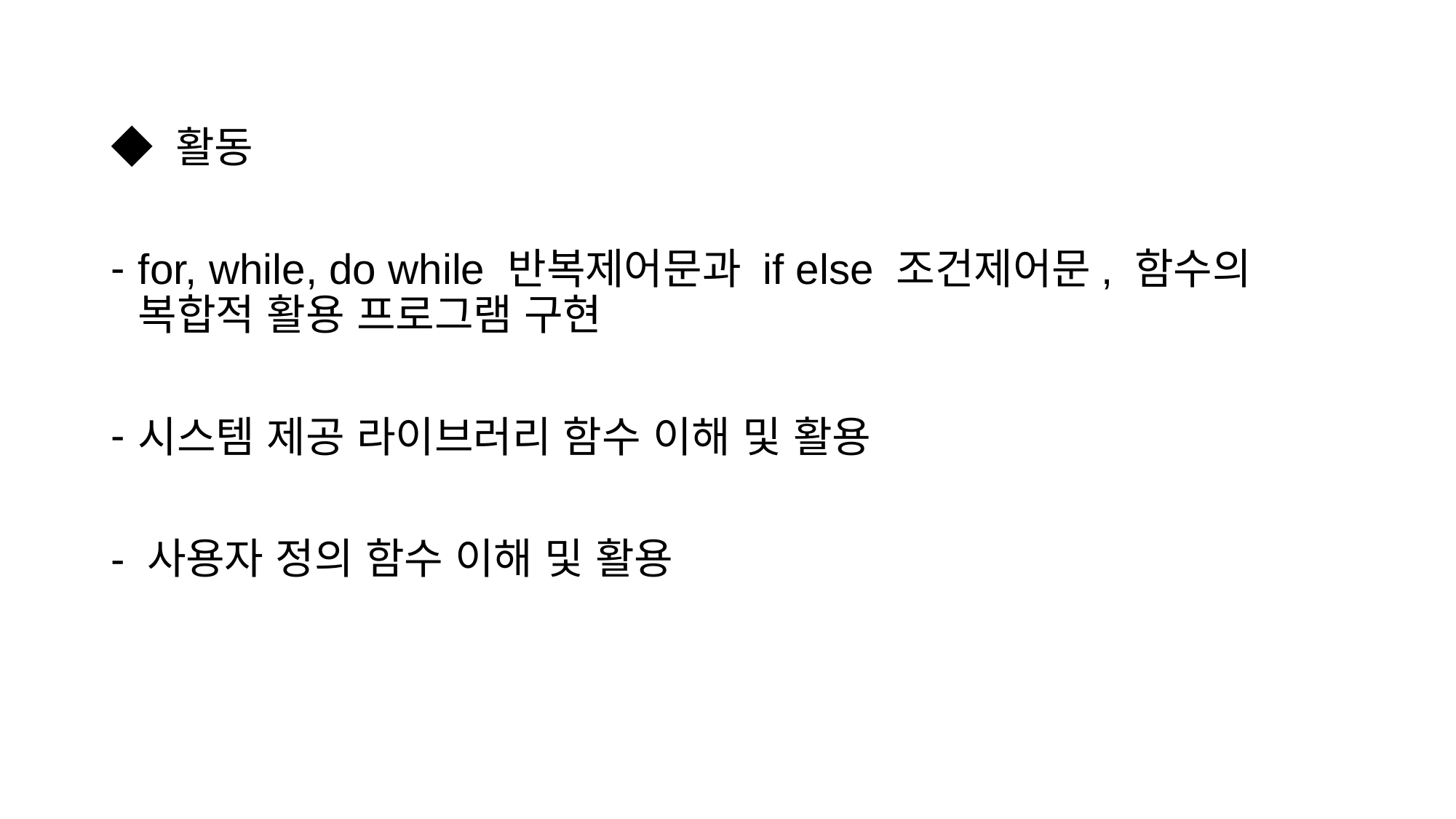

◆ 활동

for, while, do while 반복제어문과 if else 조건제어문, 함수의 복합적 활용 프로그램 구현

시스템 제공 라이브러리 함수 이해 및 활용

- 사용자 정의 함수 이해 및 활용